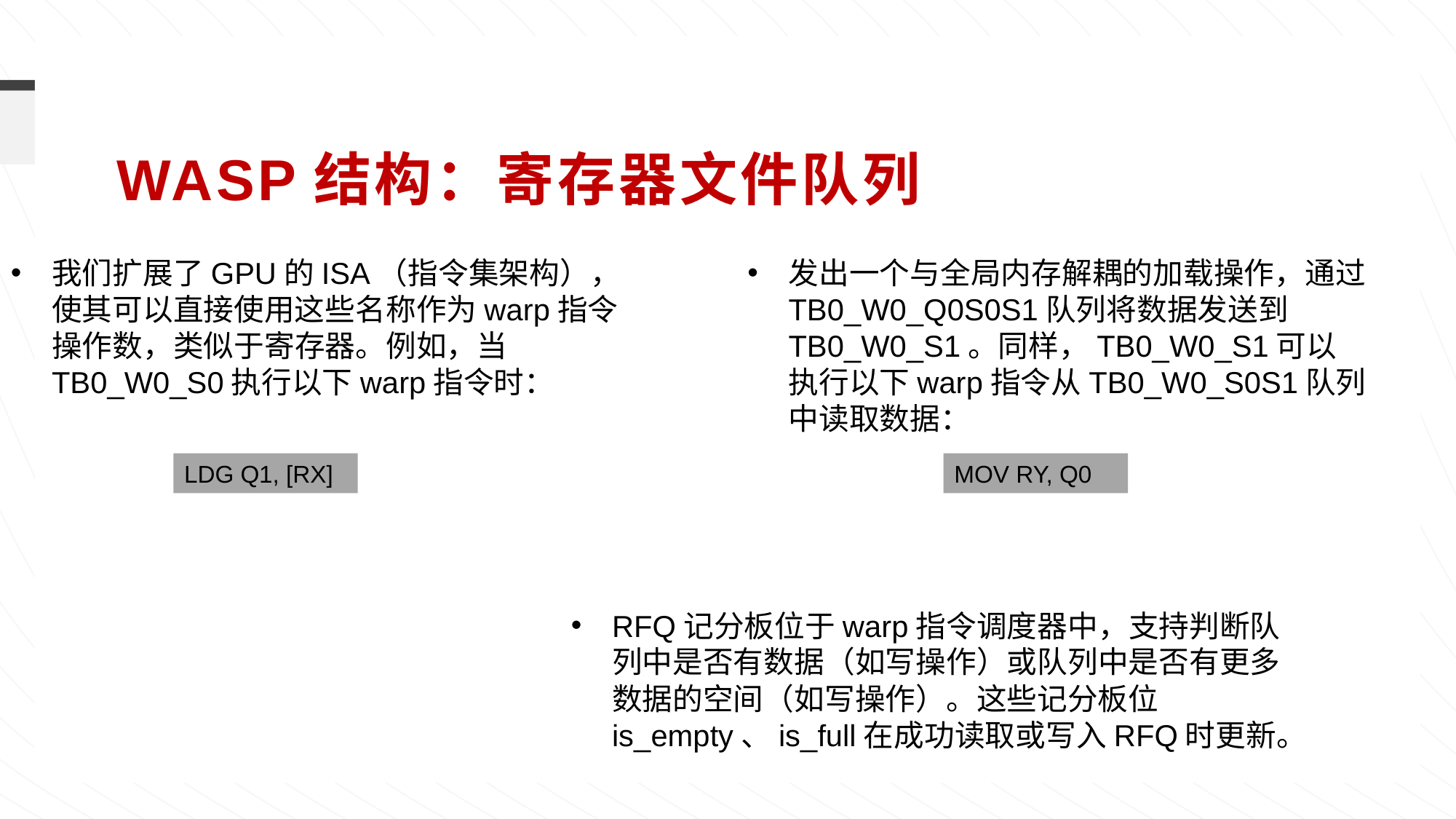

WASP结构：寄存器文件队列
我们扩展了GPU的ISA（指令集架构），使其可以直接使用这些名称作为warp指令操作数，类似于寄存器。例如，当TB0_W0_S0执行以下warp指令时：
发出一个与全局内存解耦的加载操作，通过TB0_W0_Q0S0S1队列将数据发送到TB0_W0_S1。同样，TB0_W0_S1可以执行以下warp指令从TB0_W0_S0S1队列中读取数据：
LDG Q1, [RX]
MOV RY, Q0
RFQ记分板位于warp指令调度器中，支持判断队列中是否有数据（如写操作）或队列中是否有更多数据的空间（如写操作）。这些记分板位is_empty、is_full在成功读取或写入RFQ时更新。